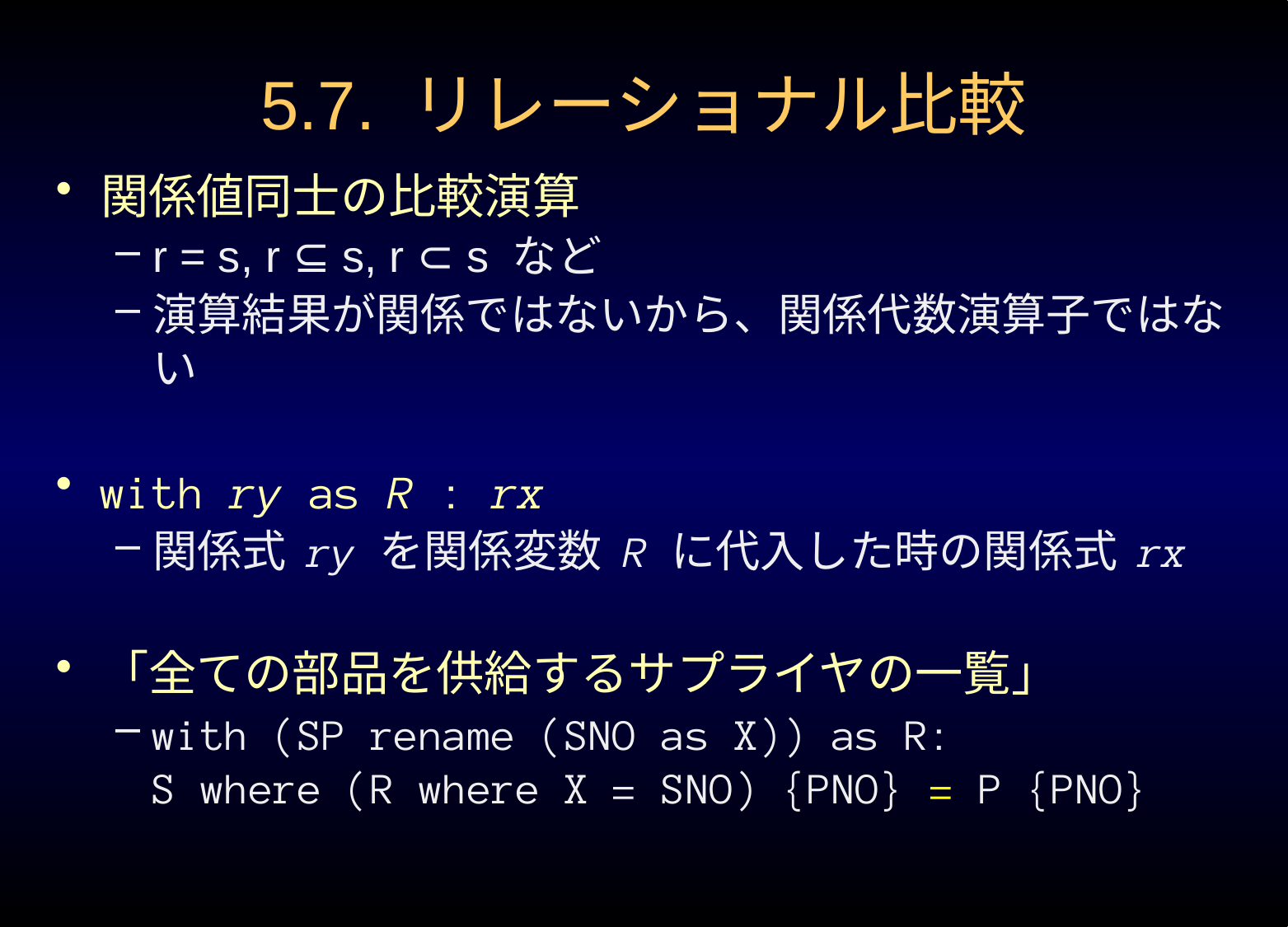

# 5.7. リレーショナル比較
関係値同士の比較演算
r = s, r ⊆ s, r ⊂ s など
演算結果が関係ではないから、関係代数演算子ではない

with ry as R : rx
関係式 ry を関係変数 R に代入した時の関係式 rx

「全ての部品を供給するサプライヤの一覧」
with (SP rename (SNO as X)) as R:
S where (R where X = SNO) {PNO} = P {PNO}